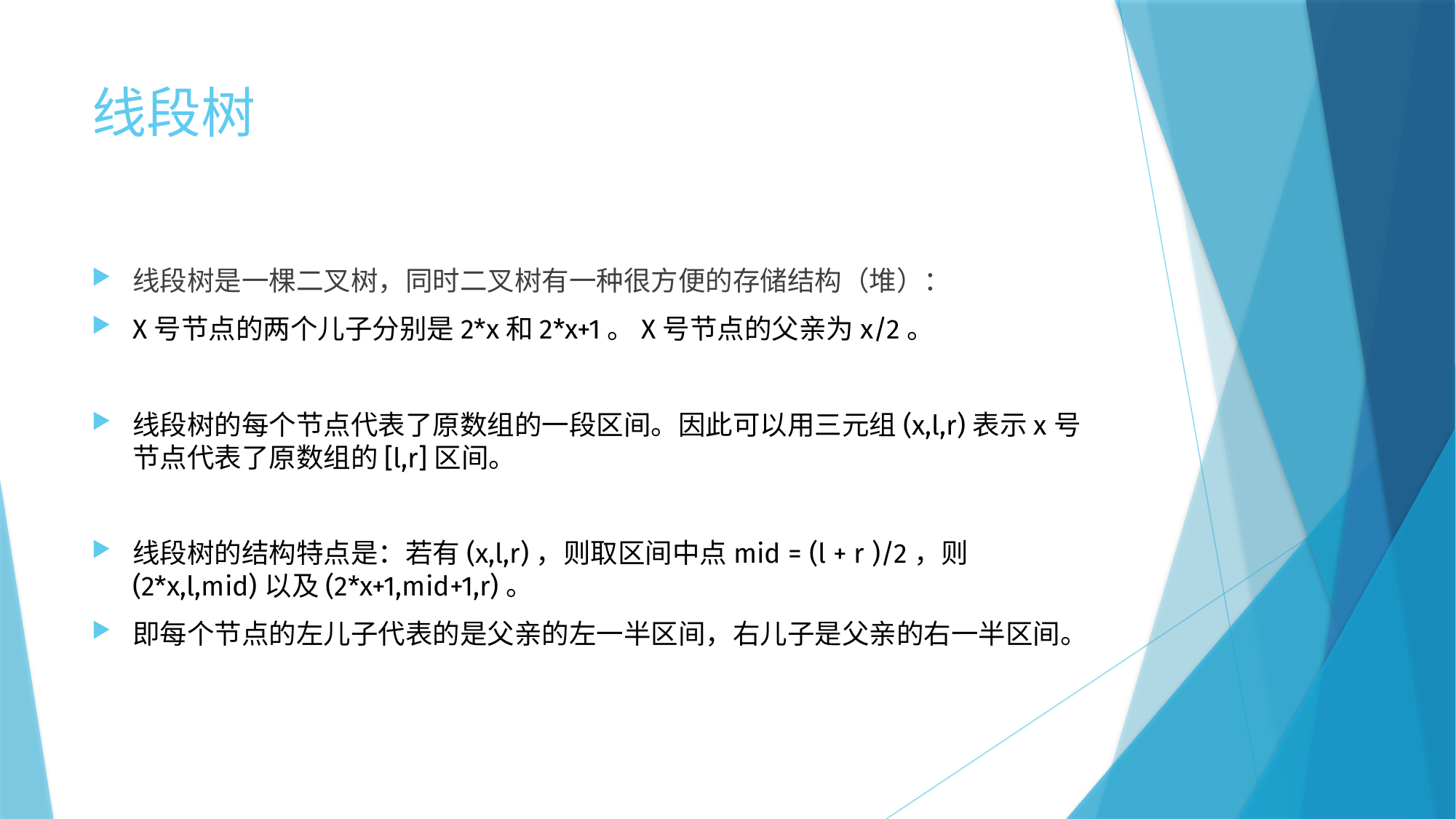

# 线段树
线段树是一棵二叉树，同时二叉树有一种很方便的存储结构（堆）：
X号节点的两个儿子分别是2*x和2*x+1。X号节点的父亲为x/2。

线段树的每个节点代表了原数组的一段区间。因此可以用三元组(x,l,r)表示x号节点代表了原数组的[l,r]区间。

线段树的结构特点是：若有(x,l,r)，则取区间中点mid = (l + r )/2，则(2*x,l,mid)以及(2*x+1,mid+1,r)。
即每个节点的左儿子代表的是父亲的左一半区间，右儿子是父亲的右一半区间。